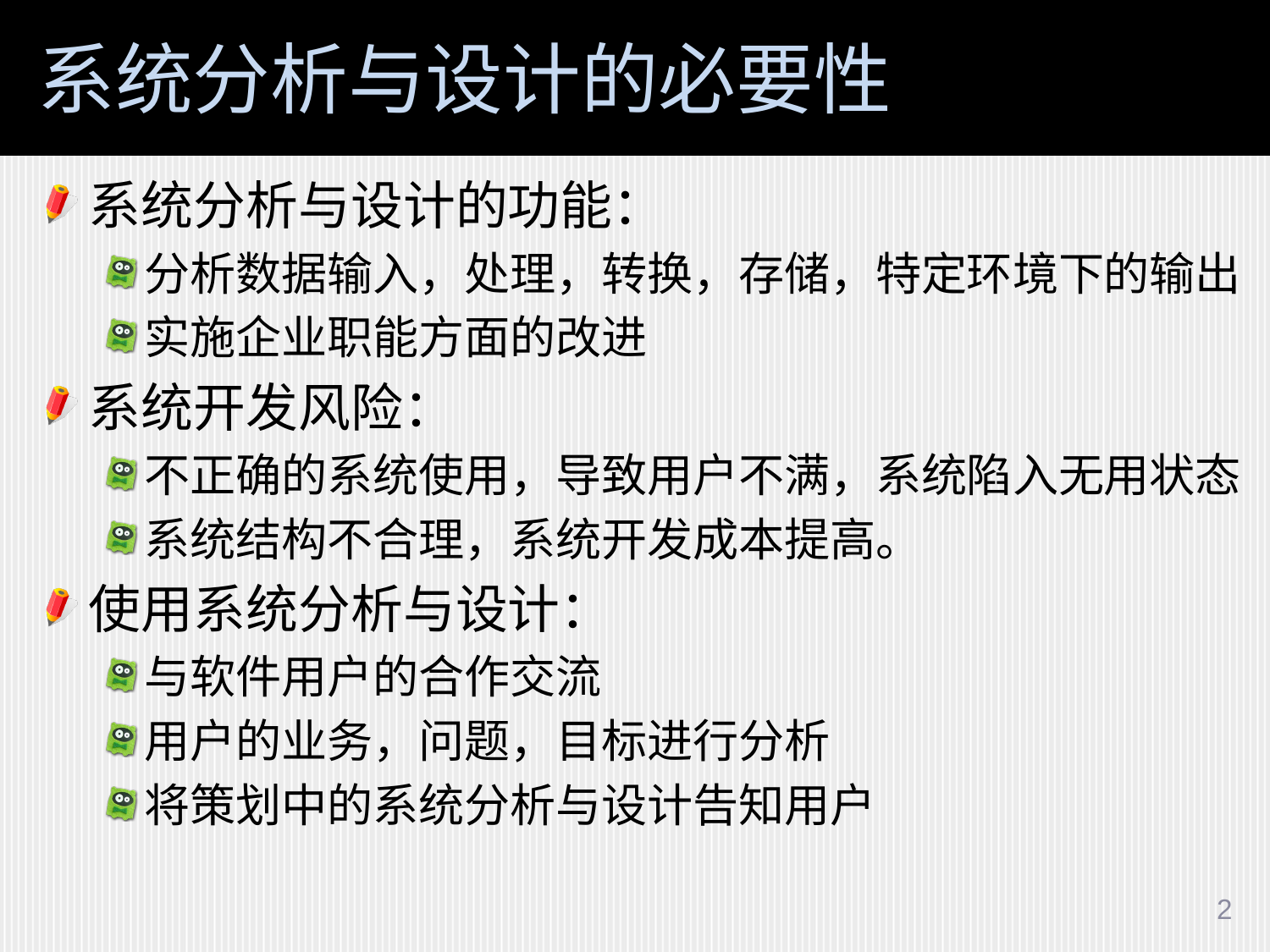

# 系统分析与设计的必要性
系统分析与设计的功能：
分析数据输入，处理，转换，存储，特定环境下的输出
实施企业职能方面的改进
系统开发风险：
不正确的系统使用，导致用户不满，系统陷入无用状态
系统结构不合理，系统开发成本提高。
使用系统分析与设计：
与软件用户的合作交流
用户的业务，问题，目标进行分析
将策划中的系统分析与设计告知用户

2